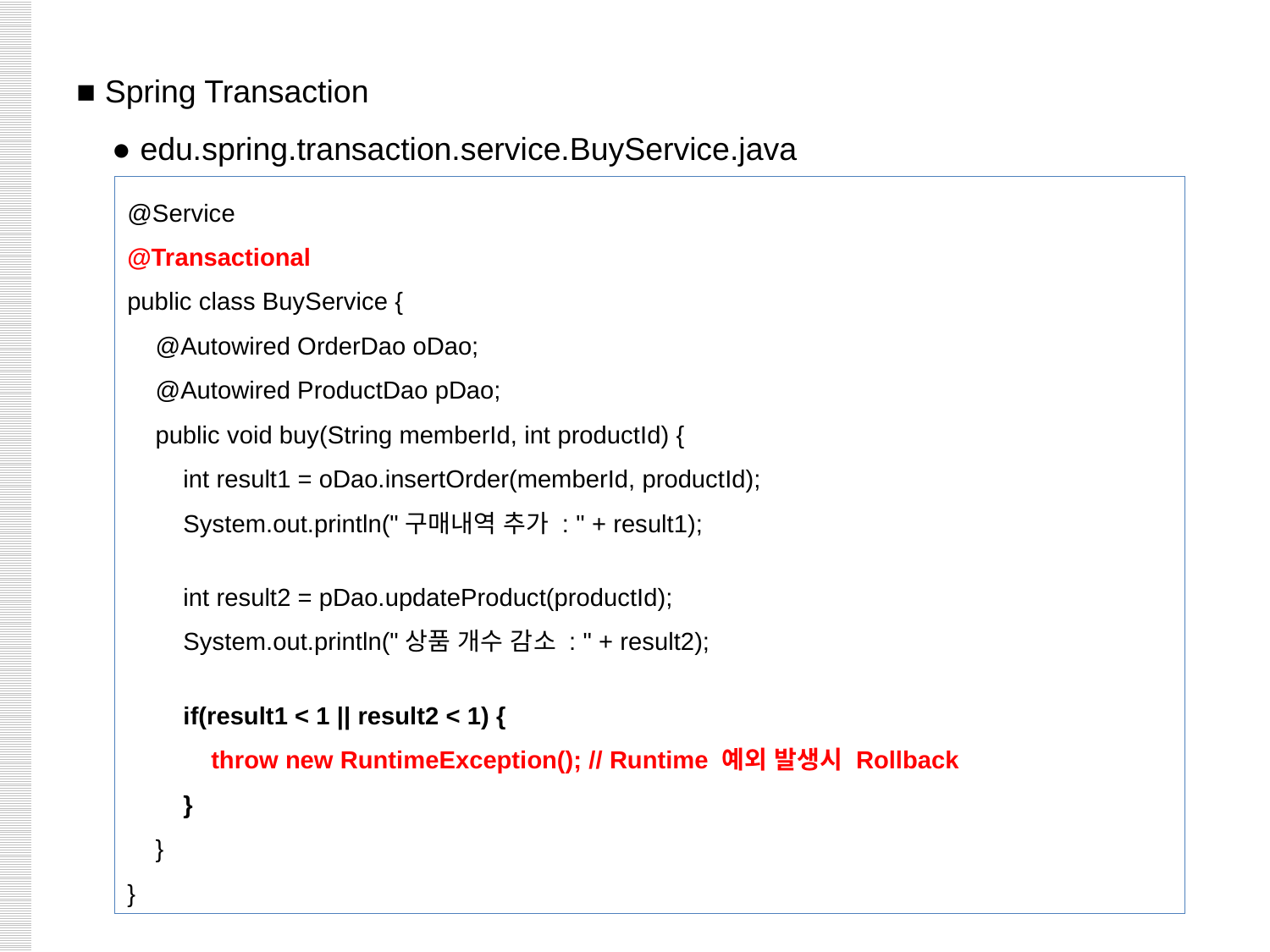

■ Spring Transaction
    ● edu.spring.transaction.service.BuyService.java
@Service
@Transactional
public class BuyService {
    @Autowired OrderDao oDao;
    @Autowired ProductDao pDao;
    public void buy(String memberId, int productId) {
        int result1 = oDao.insertOrder(memberId, productId);
        System.out.println("구매내역 추가 : " + result1);

        int result2 = pDao.updateProduct(productId);
        System.out.println("상품 개수 감소 : " + result2);

        if(result1 < 1 || result2 < 1) {
            throw new RuntimeException(); // Runtime 예외 발생시 Rollback
        }
    }
}